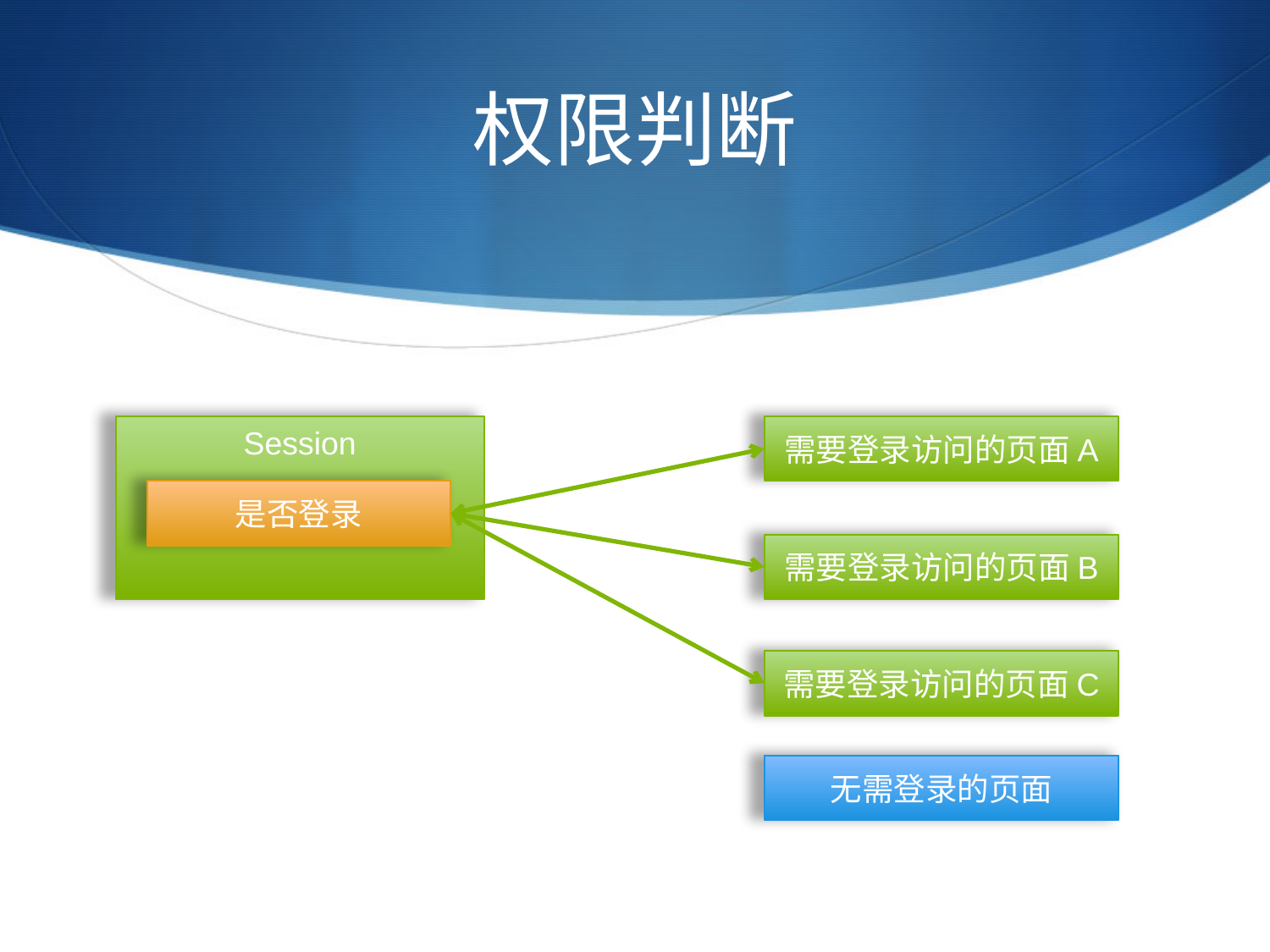

# 权限判断
Session
需要登录访问的页面A
是否登录
需要登录访问的页面B
需要登录访问的页面C
无需登录的页面